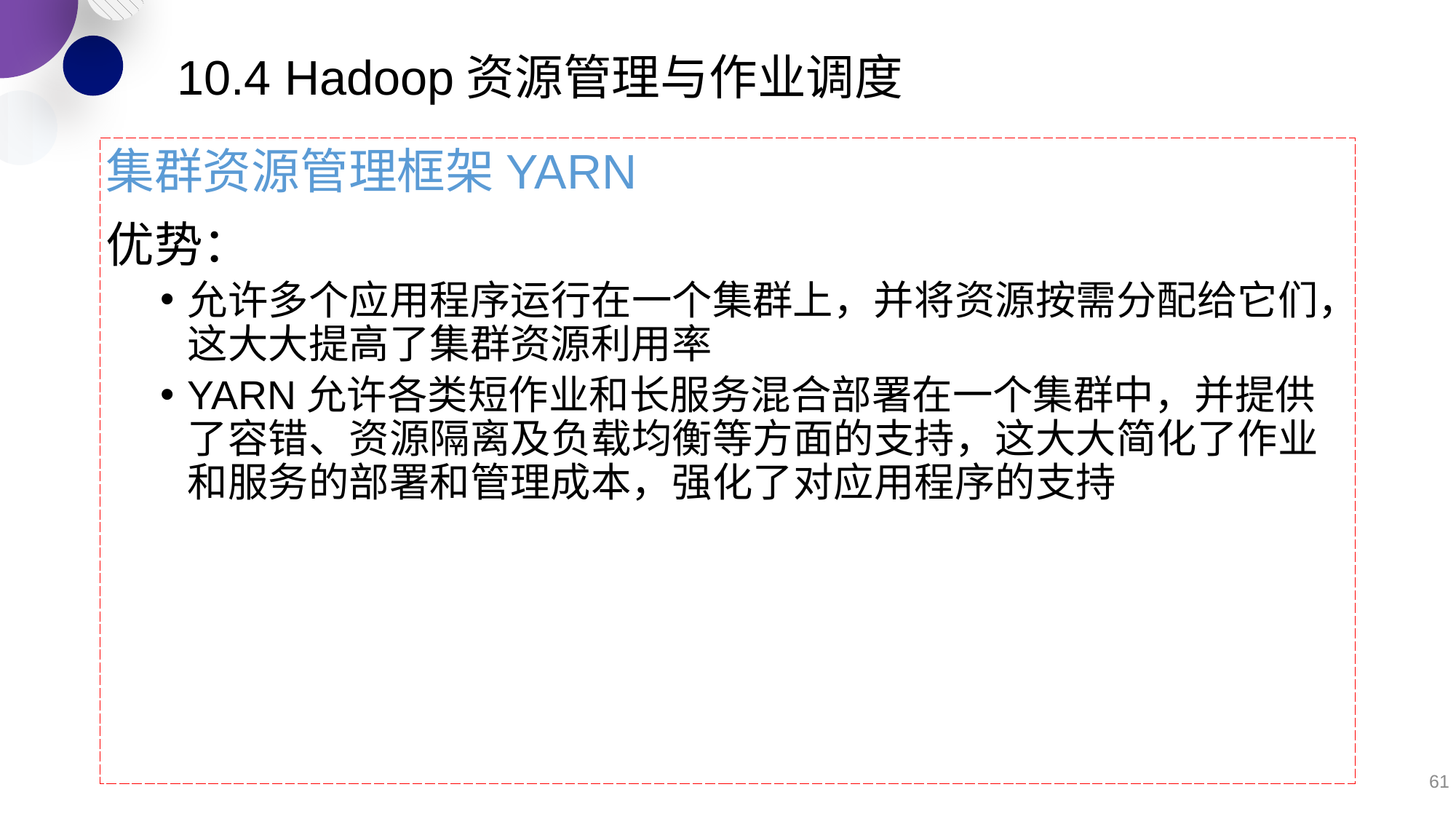

# 10.4 Hadoop资源管理与作业调度
集群资源管理框架YARN
优势：
允许多个应用程序运行在一个集群上，并将资源按需分配给它们，这大大提高了集群资源利用率
YARN允许各类短作业和长服务混合部署在一个集群中，并提供了容错、资源隔离及负载均衡等方面的支持，这大大简化了作业和服务的部署和管理成本，强化了对应用程序的支持

61